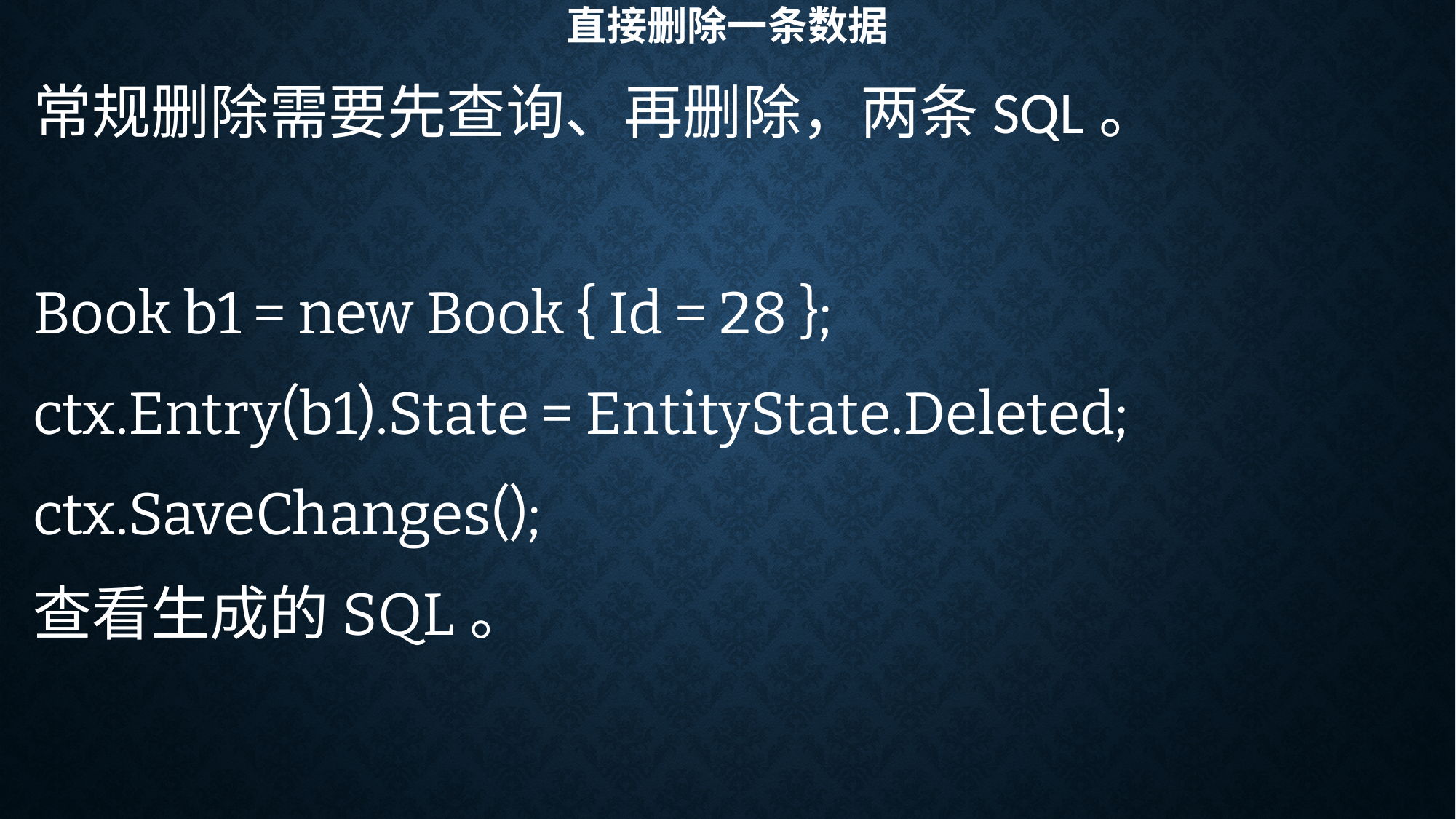

# 直接删除一条数据
常规删除需要先查询、再删除，两条SQL。

Book b1 = new Book { Id = 28 };
ctx.Entry(b1).State = EntityState.Deleted;
ctx.SaveChanges();
查看生成的SQL。